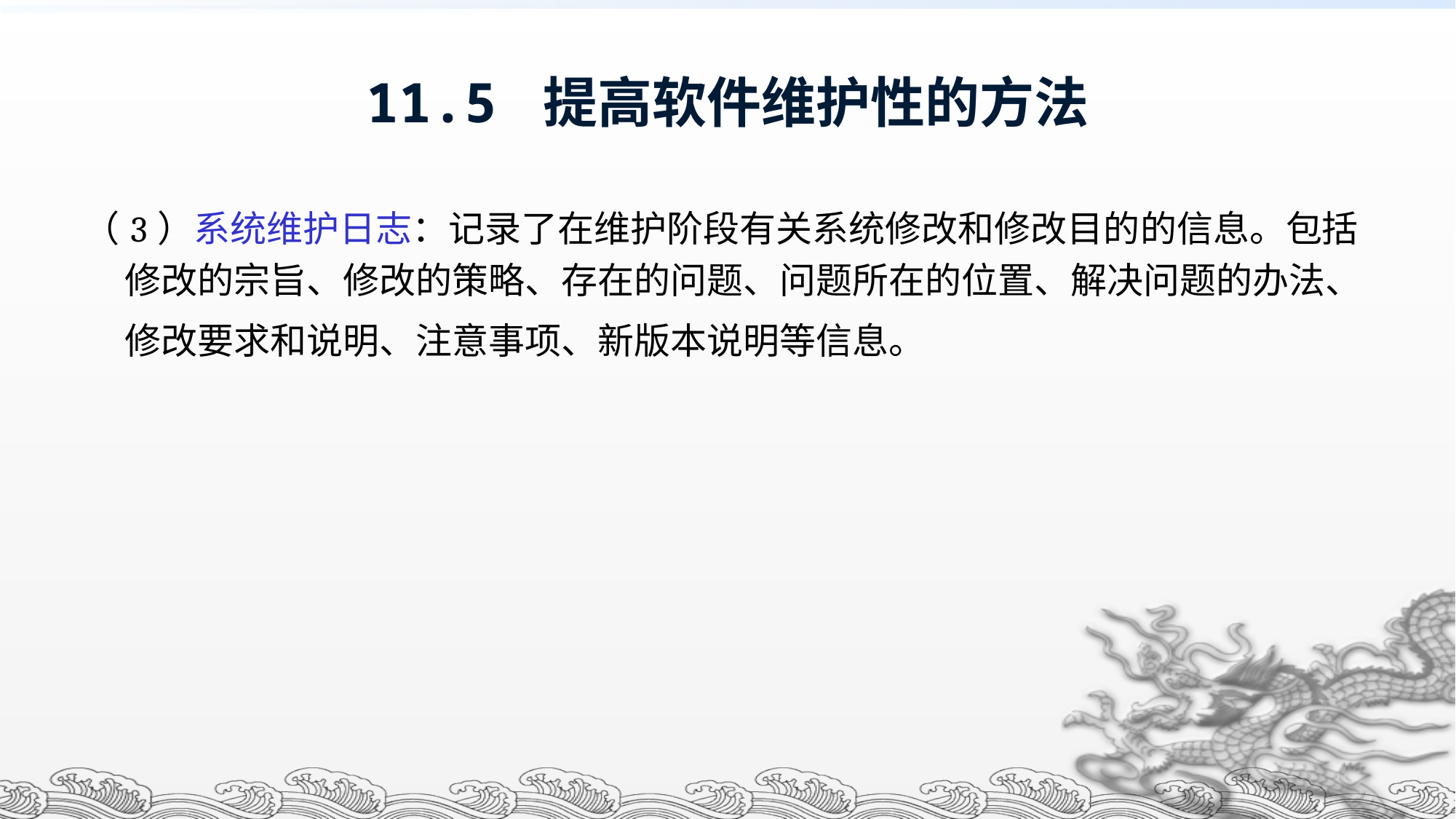

# 11.5 提高软件维护性的方法
（3）系统维护日志：记录了在维护阶段有关系统修改和修改目的的信息。包括修改的宗旨、修改的策略、存在的问题、问题所在的位置、解决问题的办法、修改要求和说明、注意事项、新版本说明等信息。